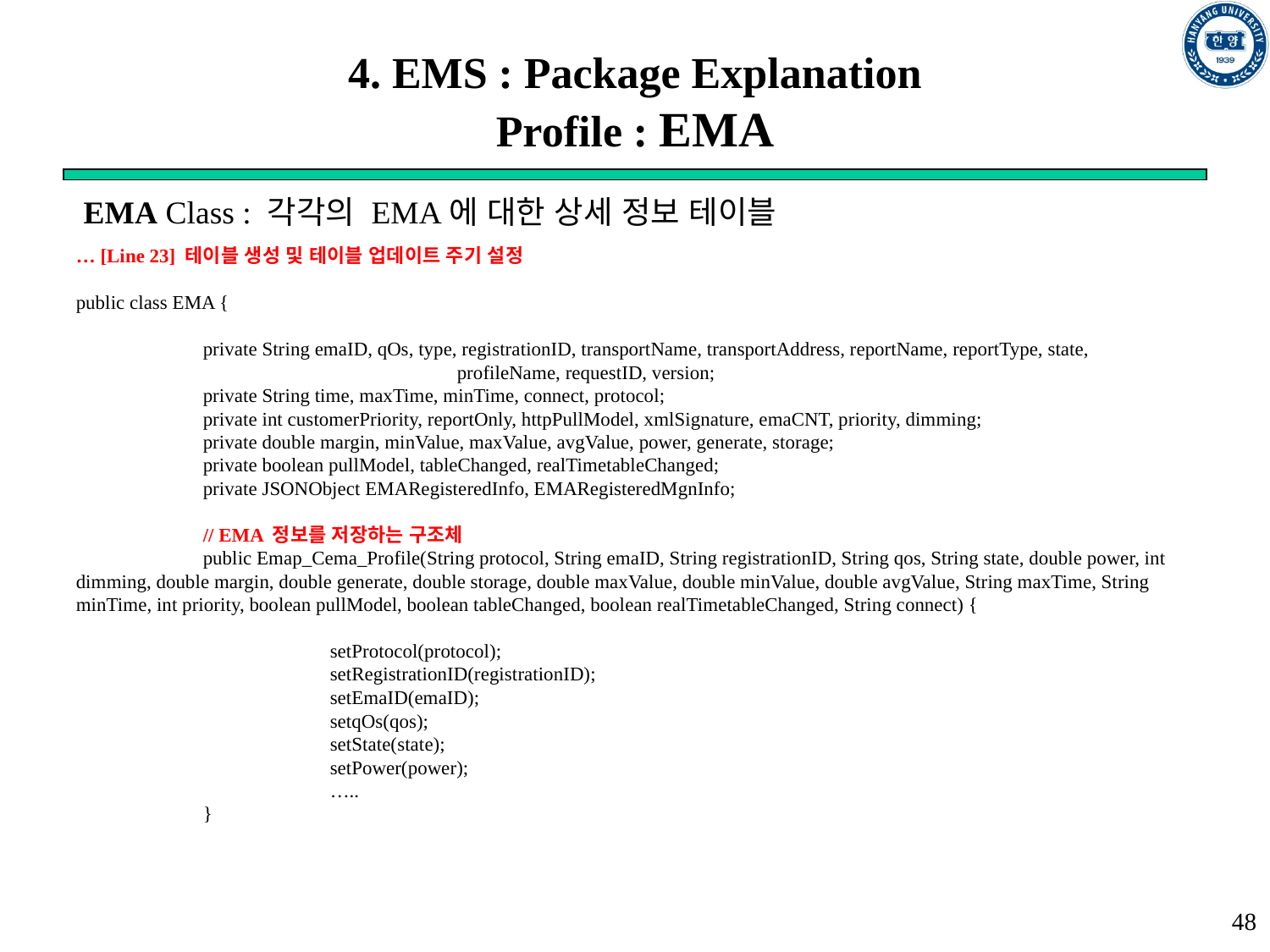

# 4. EMS : Package Explanation Profile : EMA
EMA Class : 각각의 EMA에 대한 상세 정보 테이블
… [Line 23] 테이블 생성 및 테이블 업데이트 주기 설정

public class EMA {

	private String emaID, qOs, type, registrationID, transportName, transportAddress, reportName, reportType, state,
			profileName, requestID, version;
	private String time, maxTime, minTime, connect, protocol;
	private int customerPriority, reportOnly, httpPullModel, xmlSignature, emaCNT, priority, dimming;
	private double margin, minValue, maxValue, avgValue, power, generate, storage;
	private boolean pullModel, tableChanged, realTimetableChanged;
	private JSONObject EMARegisteredInfo, EMARegisteredMgnInfo;

	// EMA 정보를 저장하는 구조체
	public Emap_Cema_Profile(String protocol, String emaID, String registrationID, String qos, String state, double power, int dimming, double margin, double generate, double storage, double maxValue, double minValue, double avgValue, String maxTime, String minTime, int priority, boolean pullModel, boolean tableChanged, boolean realTimetableChanged, String connect) {

		setProtocol(protocol);
		setRegistrationID(registrationID);
		setEmaID(emaID);
		setqOs(qos);
		setState(state);
		setPower(power);
		…..
	}
48